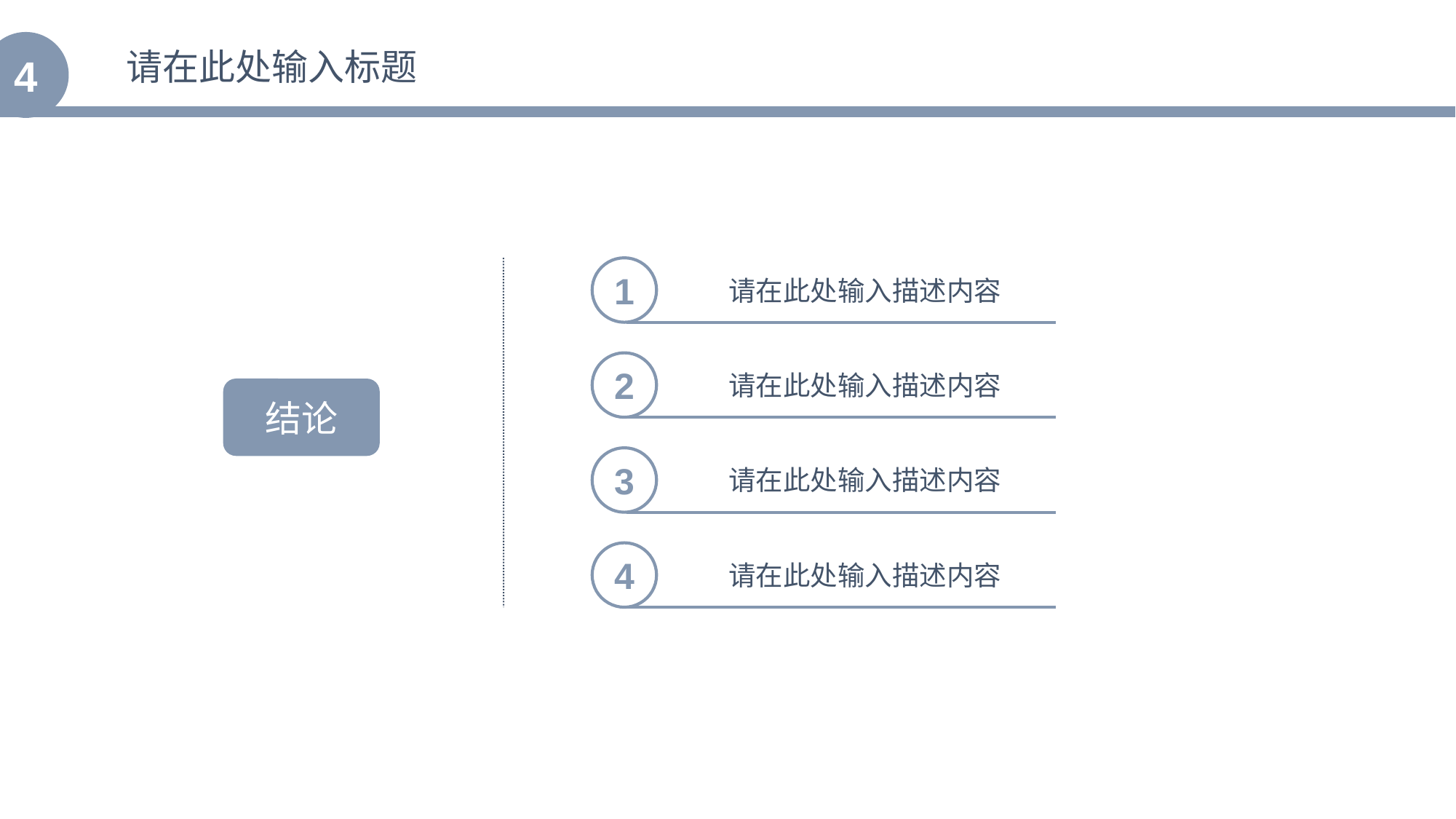

4
请在此处输入标题
1
请在此处输入描述内容
2
请在此处输入描述内容
结论
3
请在此处输入描述内容
4
请在此处输入描述内容